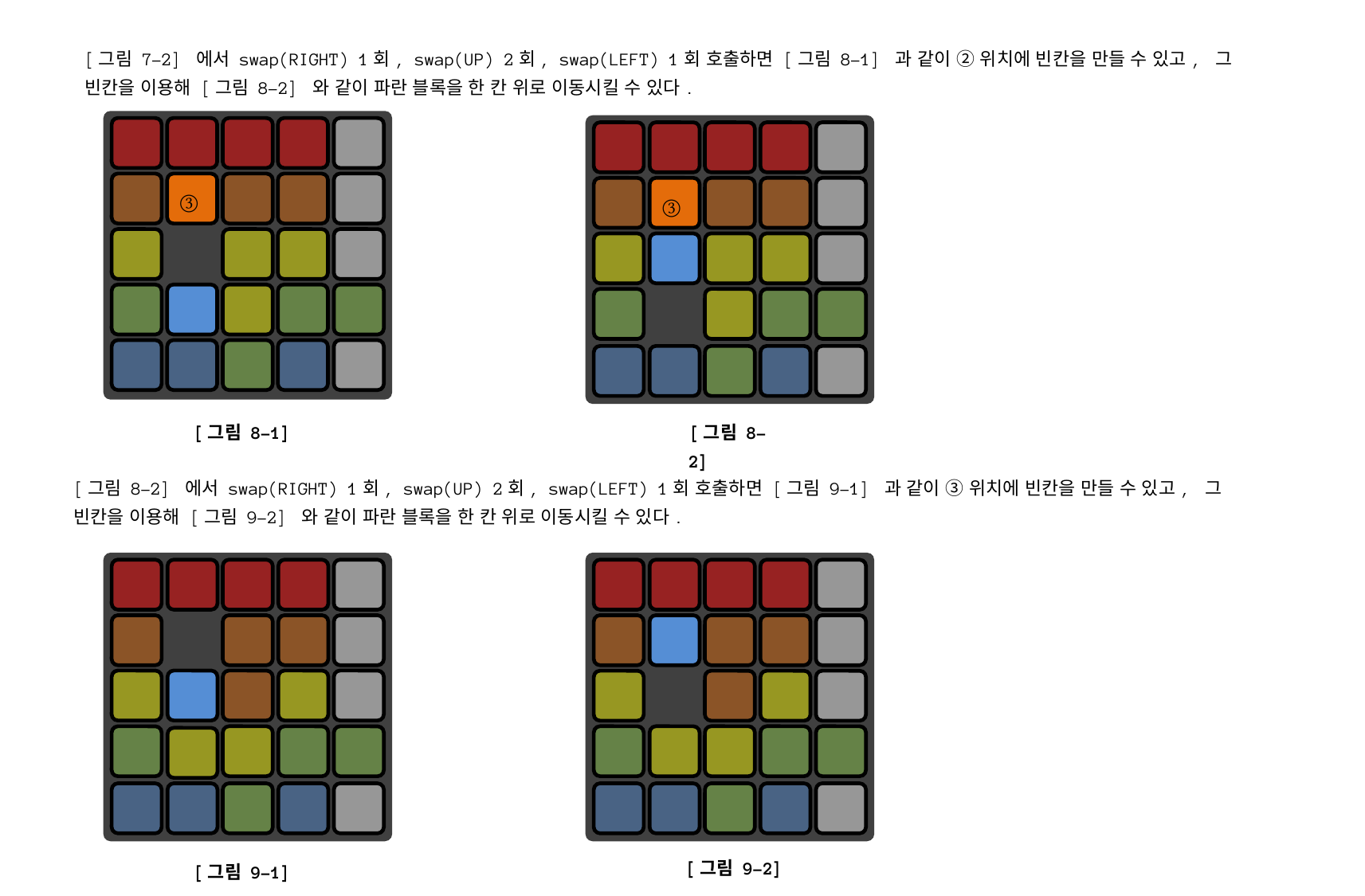

[그림 7-2] 에서 swap(RIGHT) 1회, swap(UP) 2회, swap(LEFT) 1회 호출하면 [그림 8-1] 과 같이 ② 위치에 빈칸을 만들 수 있고, 그 빈칸을 이용해 [그림 8-2] 와 같이 파란 블록을 한 칸 위로 이동시킬 수 있다.

③

③

[그림 8-1]
[그림 8-2]
[그림 8-2] 에서 swap(RIGHT) 1회, swap(UP) 2회, swap(LEFT) 1회 호출하면 [그림 9-1] 과 같이 ③ 위치에 빈칸을 만들 수 있고, 그 빈칸을 이용해 [그림 9-2] 와 같이 파란 블록을 한 칸 위로 이동시킬 수 있다.

[그림 9-2]
[그림 9-1]